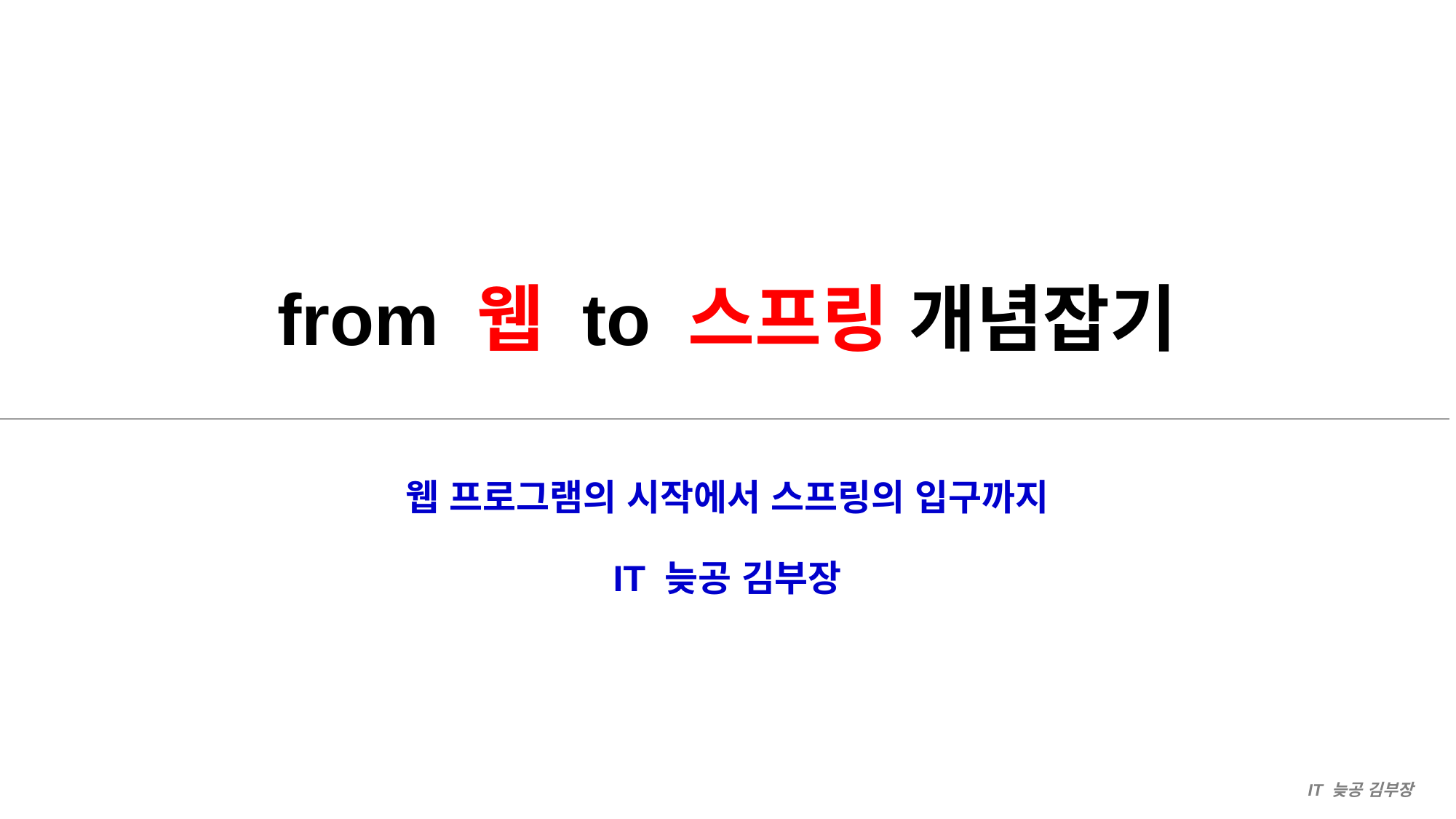

# from 웹 to 스프링 개념잡기
웹 프로그램의 시작에서 스프링의 입구까지
IT 늦공 김부장
IT 늦공 김부장